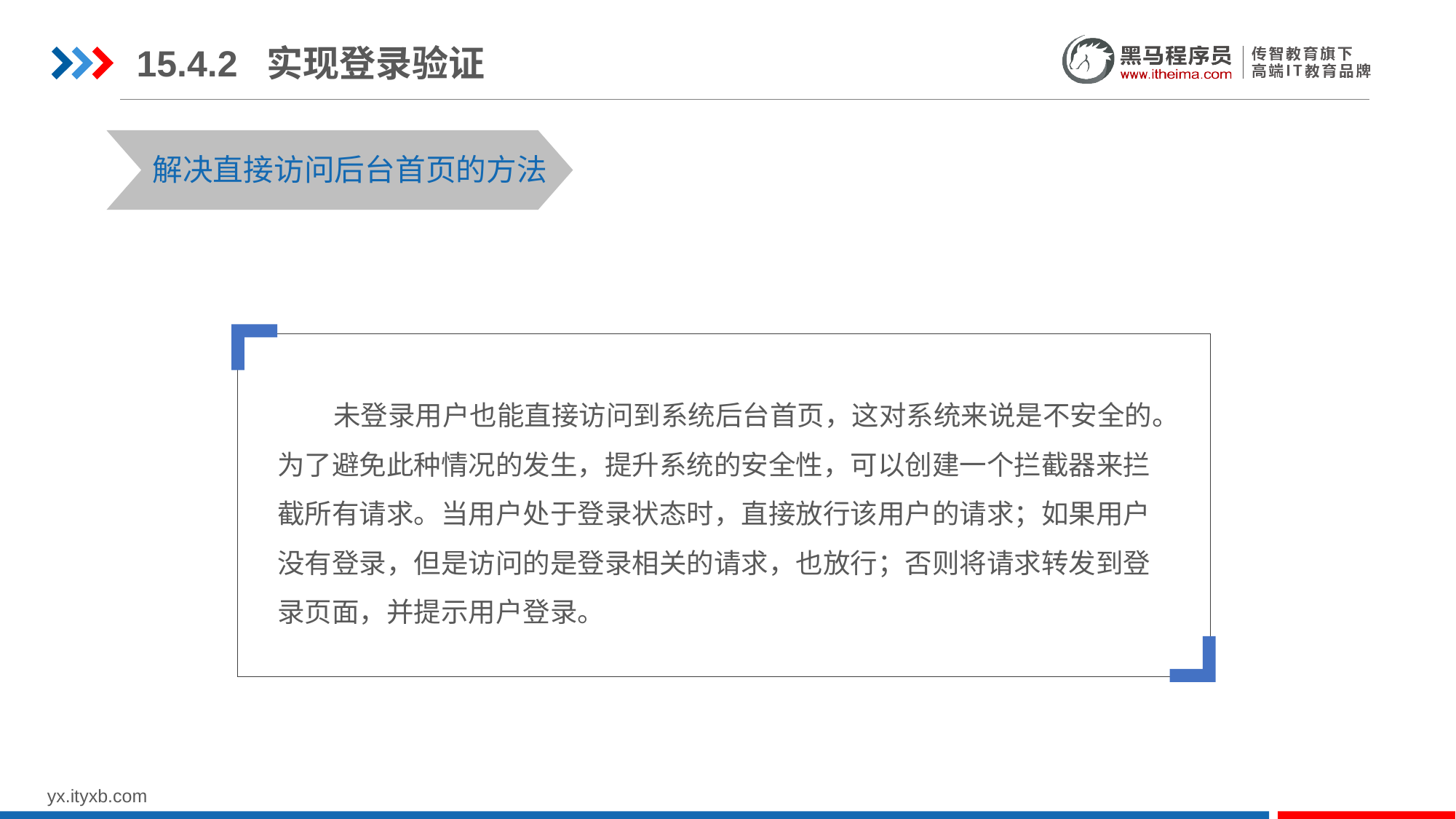

15.4.2  实现登录验证

解决直接访问后台首页的方法

        未登录用户也能直接访问到系统后台首页，这对系统来说是不安全的。为了避免此种情况的发生，提升系统的安全性，可以创建一个拦截器来拦截所有请求。当用户处于登录状态时，直接放行该用户的请求；如果用户没有登录，但是访问的是登录相关的请求，也放行；否则将请求转发到登录页面，并提示用户登录。